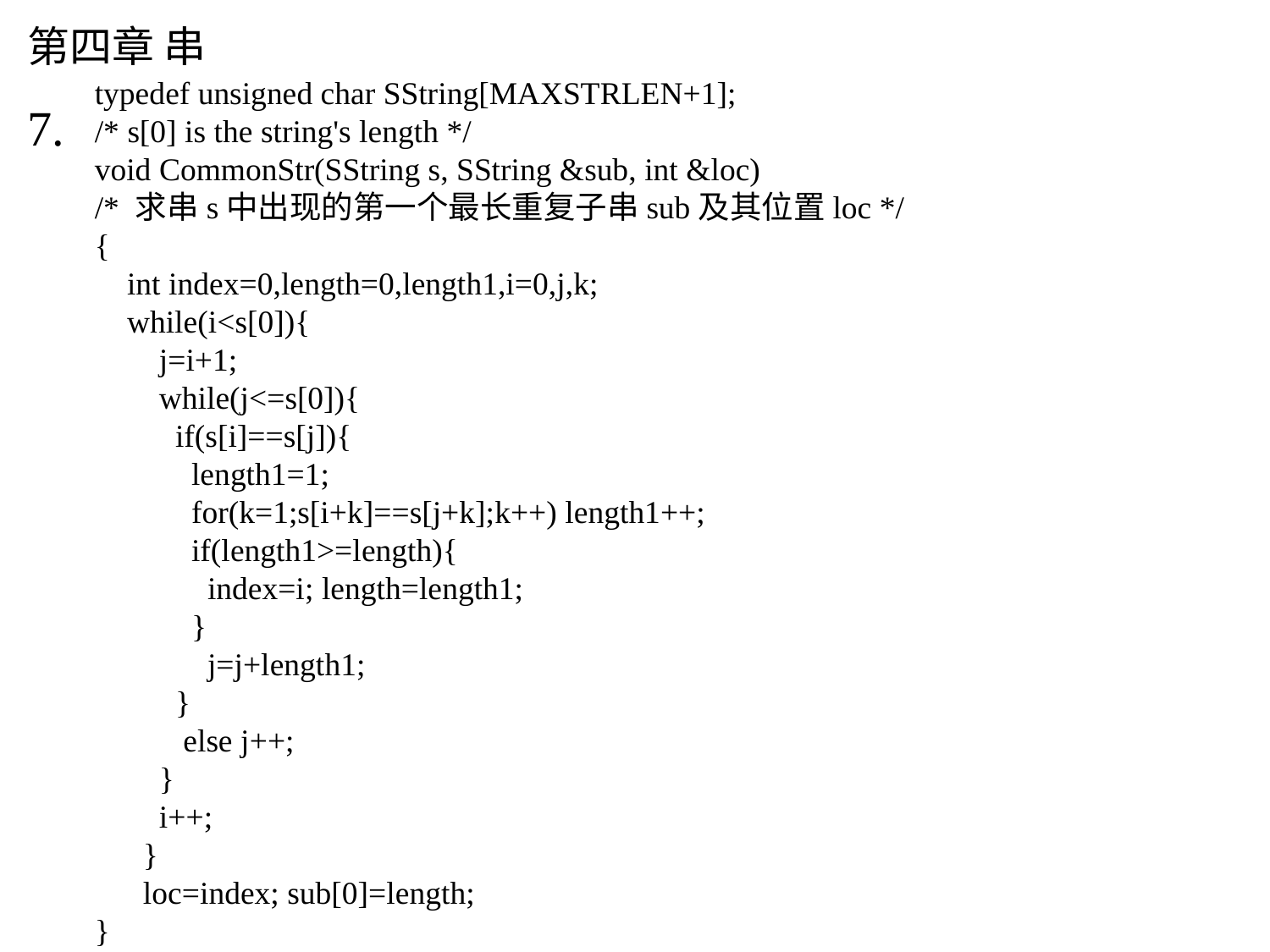

# 第四章 串
typedef unsigned char SString[MAXSTRLEN+1];
/* s[0] is the string's length */
void CommonStr(SString s, SString &sub, int &loc)
/* 求串s中出现的第一个最长重复子串sub及其位置loc */
{
    int index=0,length=0,length1,i=0,j,k;
    while(i<s[0]){
        j=i+1;
        while(j<=s[0]){
          if(s[i]==s[j]){
            length1=1;
            for(k=1;s[i+k]==s[j+k];k++) length1++;
            if(length1>=length){
              index=i; length=length1;
            }
              j=j+length1;
          }
           else j++;
        }
        i++;
      }
      loc=index; sub[0]=length;
}
7.